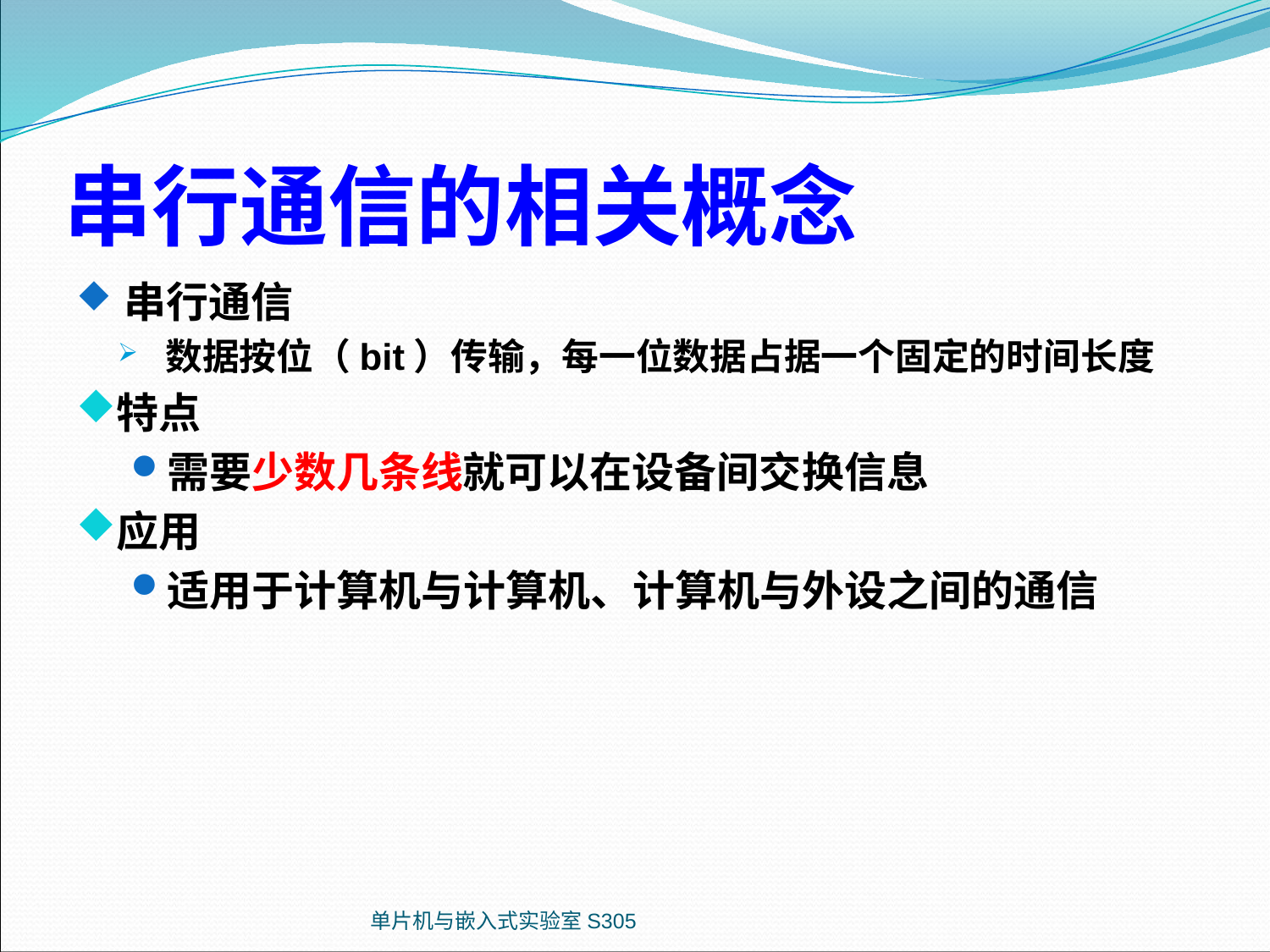

# 串行通信的相关概念
串行通信
数据按位（bit）传输，每一位数据占据一个固定的时间长度
特点
需要少数几条线就可以在设备间交换信息
应用
适用于计算机与计算机、计算机与外设之间的通信
单片机与嵌入式实验室S305